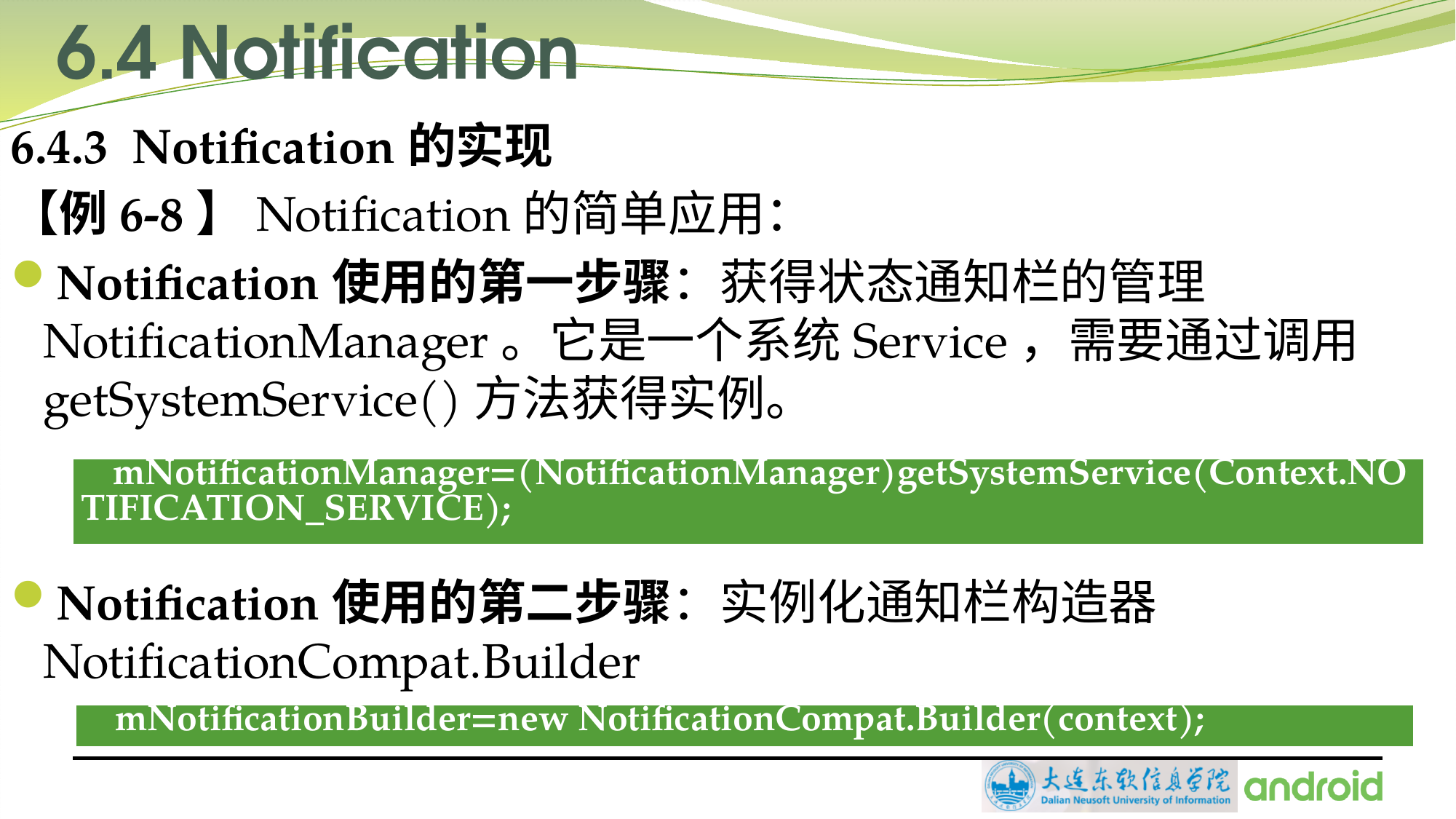

# 6.4 Notification
6.4.3  Notification的实现
【例6-8】Notification的简单应用：
Notification使用的第一步骤：获得状态通知栏的管理NotificationManager。它是一个系统Service，需要通过调用getSystemService()方法获得实例。

Notification使用的第二步骤：实例化通知栏构造器NotificationCompat.Builder

| mNotificationManager=(NotificationManager)getSystemService(Context.NOTIFICATION\_SERVICE); |
| --- |
| mNotificationBuilder=new NotificationCompat.Builder(context); |
| --- |